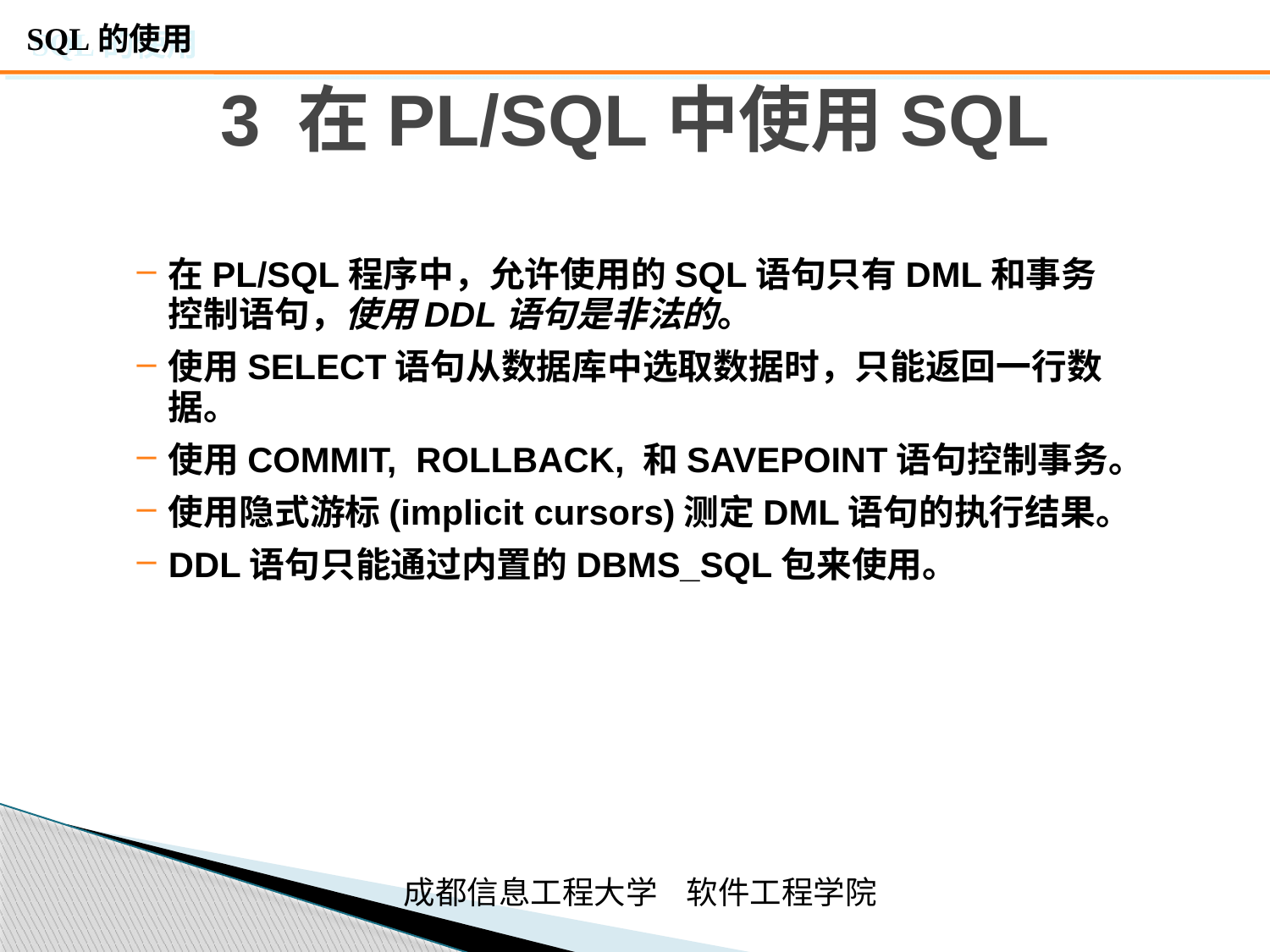

# 3 在PL/SQL中使用SQL
在PL/SQL程序中，允许使用的SQL语句只有DML和事务控制语句，使用DDL语句是非法的。
使用SELECT语句从数据库中选取数据时，只能返回一行数据。
使用COMMIT,  ROLLBACK, 和SAVEPOINT语句控制事务。
使用隐式游标(implicit cursors)测定DML语句的执行结果。
DDL语句只能通过内置的DBMS_SQL包来使用。